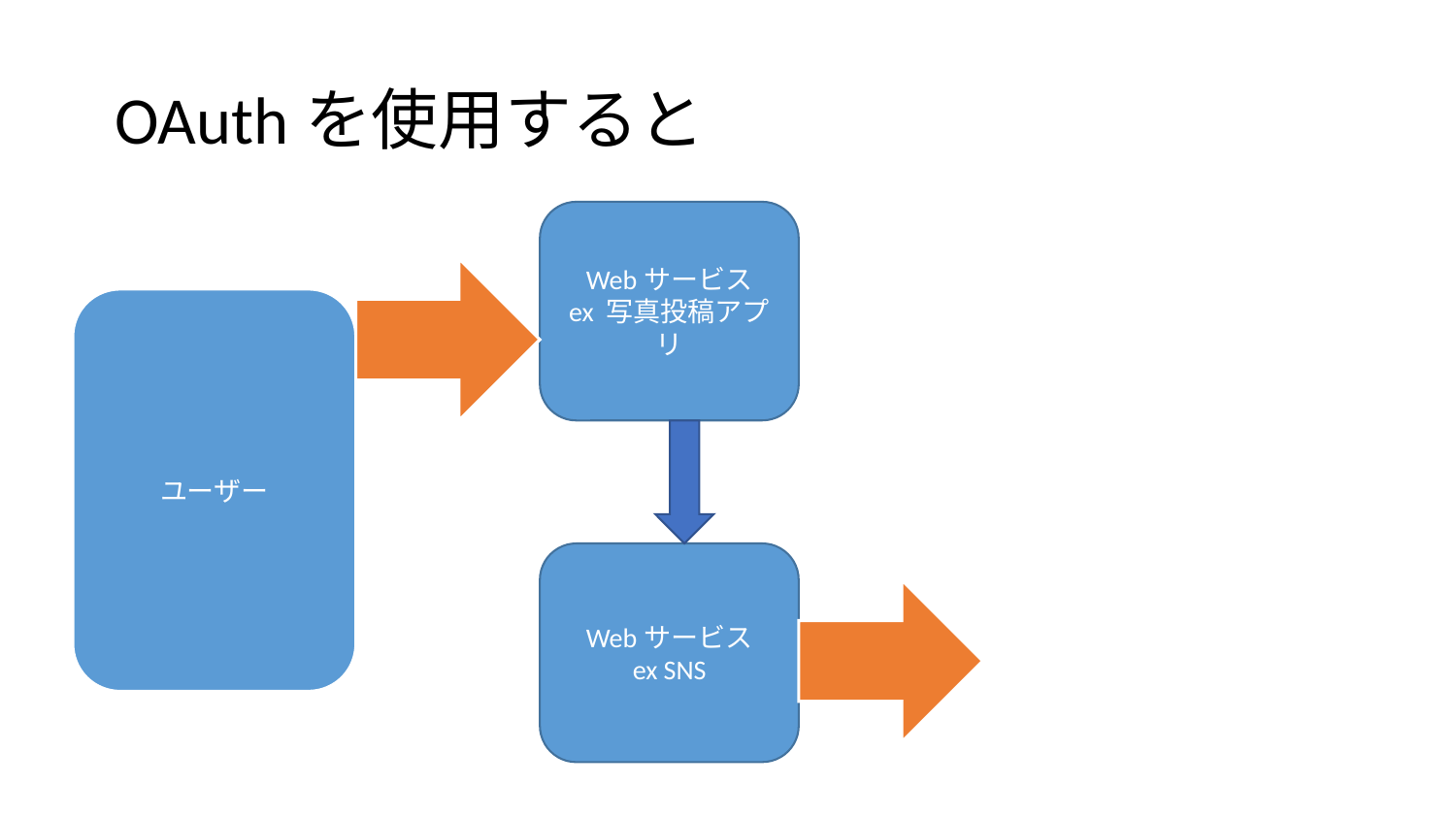

# OAuthを使用すると
Webサービス
ex 写真投稿アプリ

ユーザー

Webサービス
ex SNS